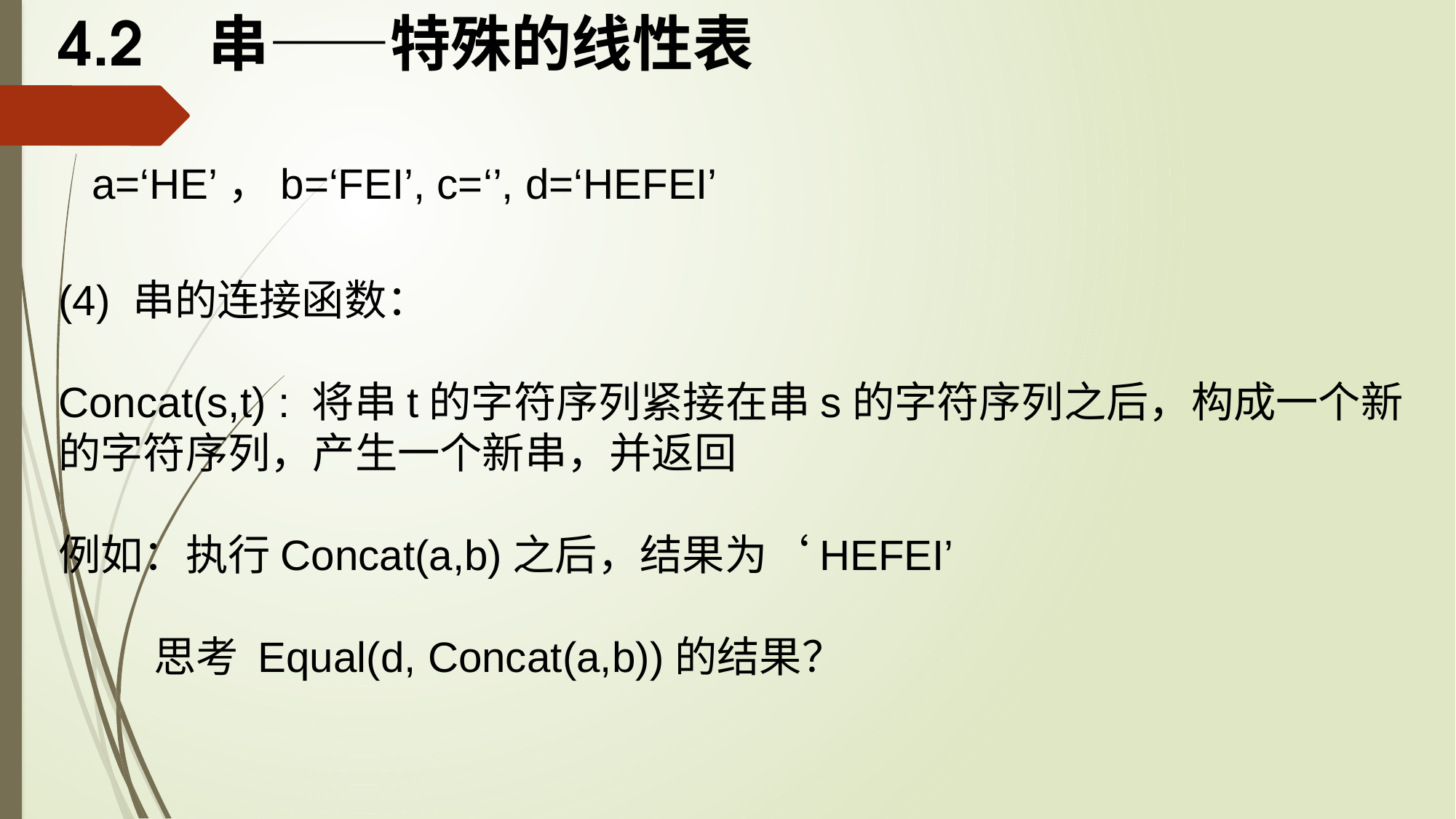

# 4.2   串——特殊的线性表
a=‘HE’，b=‘FEI’, c=‘’, d=‘HEFEI’
(4) 串的连接函数：

Concat(s,t) : 将串t的字符序列紧接在串s的字符序列之后，构成一个新的字符序列，产生一个新串，并返回

例如：执行Concat(a,b)之后，结果为‘HEFEI’

         思考 Equal(d, Concat(a,b))的结果？